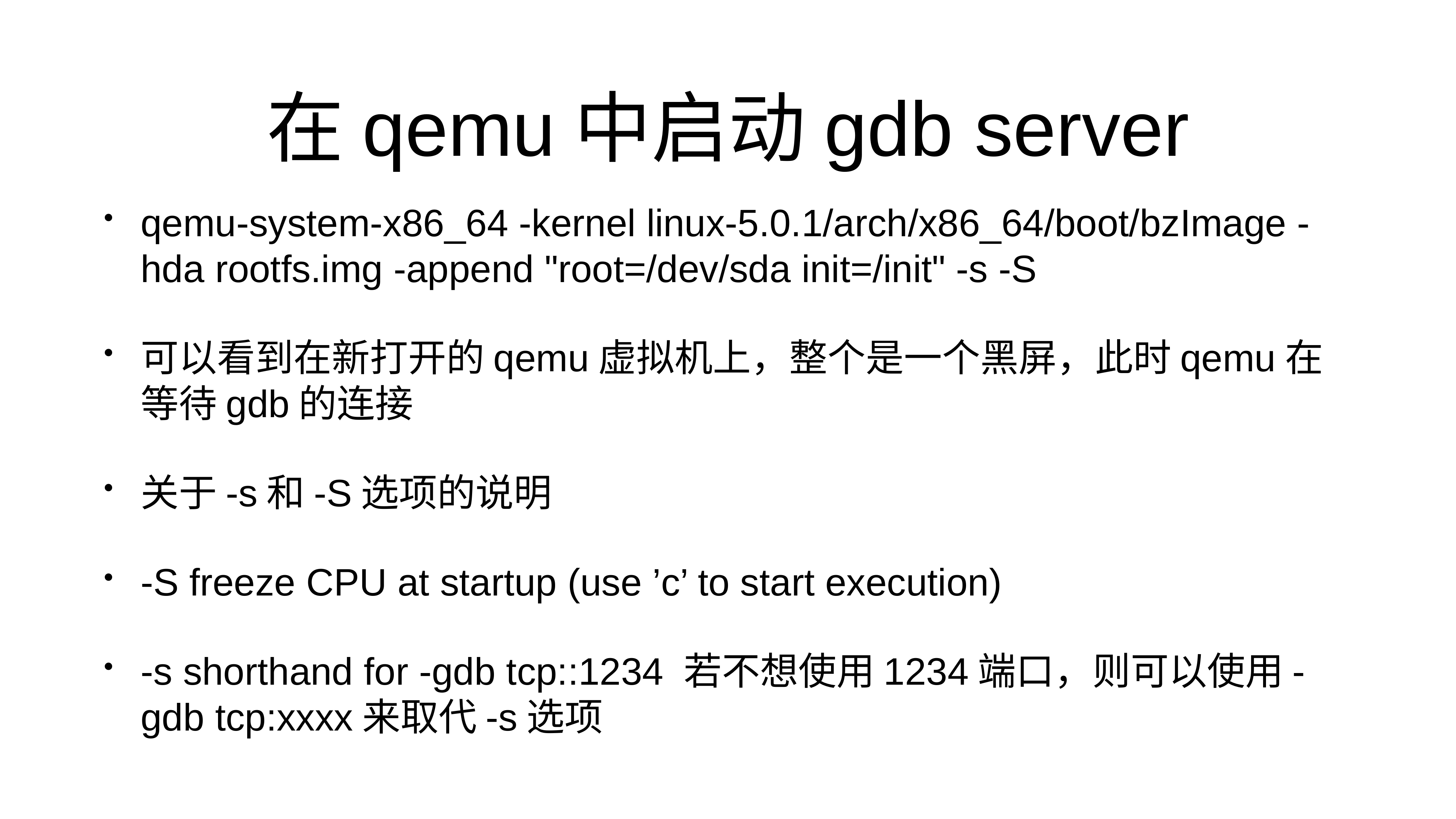

# 在qemu中启动gdb server
qemu-system-x86_64 -kernel linux-5.0.1/arch/x86_64/boot/bzImage -hda rootfs.img -append "root=/dev/sda init=/init" -s -S
可以看到在新打开的qemu虚拟机上，整个是一个黑屏，此时qemu在等待gdb的连接
关于-s和-S选项的说明
-S freeze CPU at startup (use ’c’ to start execution)
-s shorthand for -gdb tcp::1234 若不想使用1234端口，则可以使用-gdb tcp:xxxx来取代-s选项